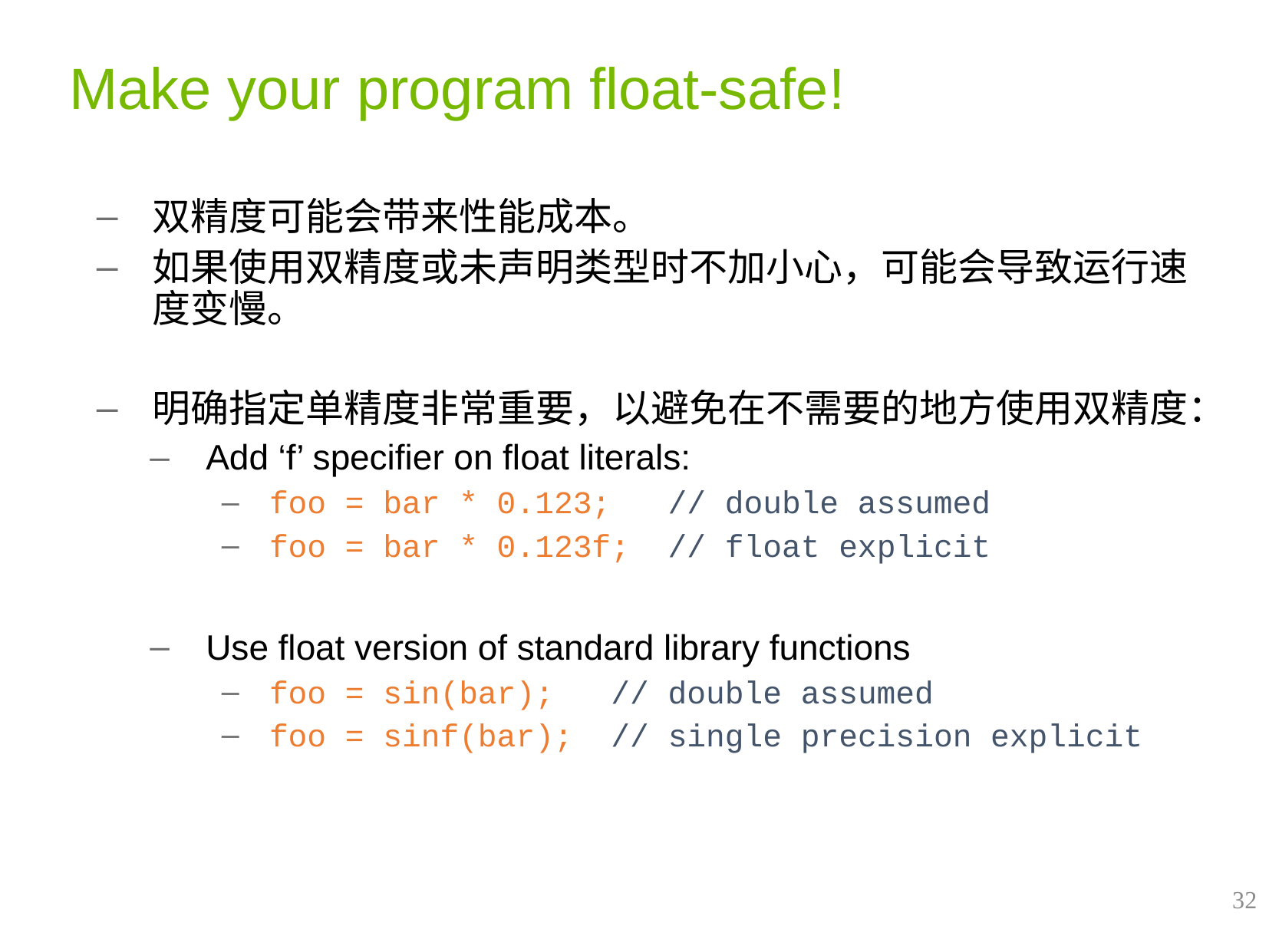

# Make your program float-safe!
双精度可能会带来性能成本。
如果使用双精度或未声明类型时不加小心，可能会导致运行速度变慢。

明确指定单精度非常重要，以避免在不需要的地方使用双精度：
Add ‘f’ specifier on float literals:
foo = bar * 0.123;   // double assumed
foo = bar * 0.123f;  // float explicit

Use float version of standard library functions
foo = sin(bar);   // double assumed
foo = sinf(bar);  // single precision explicit

32